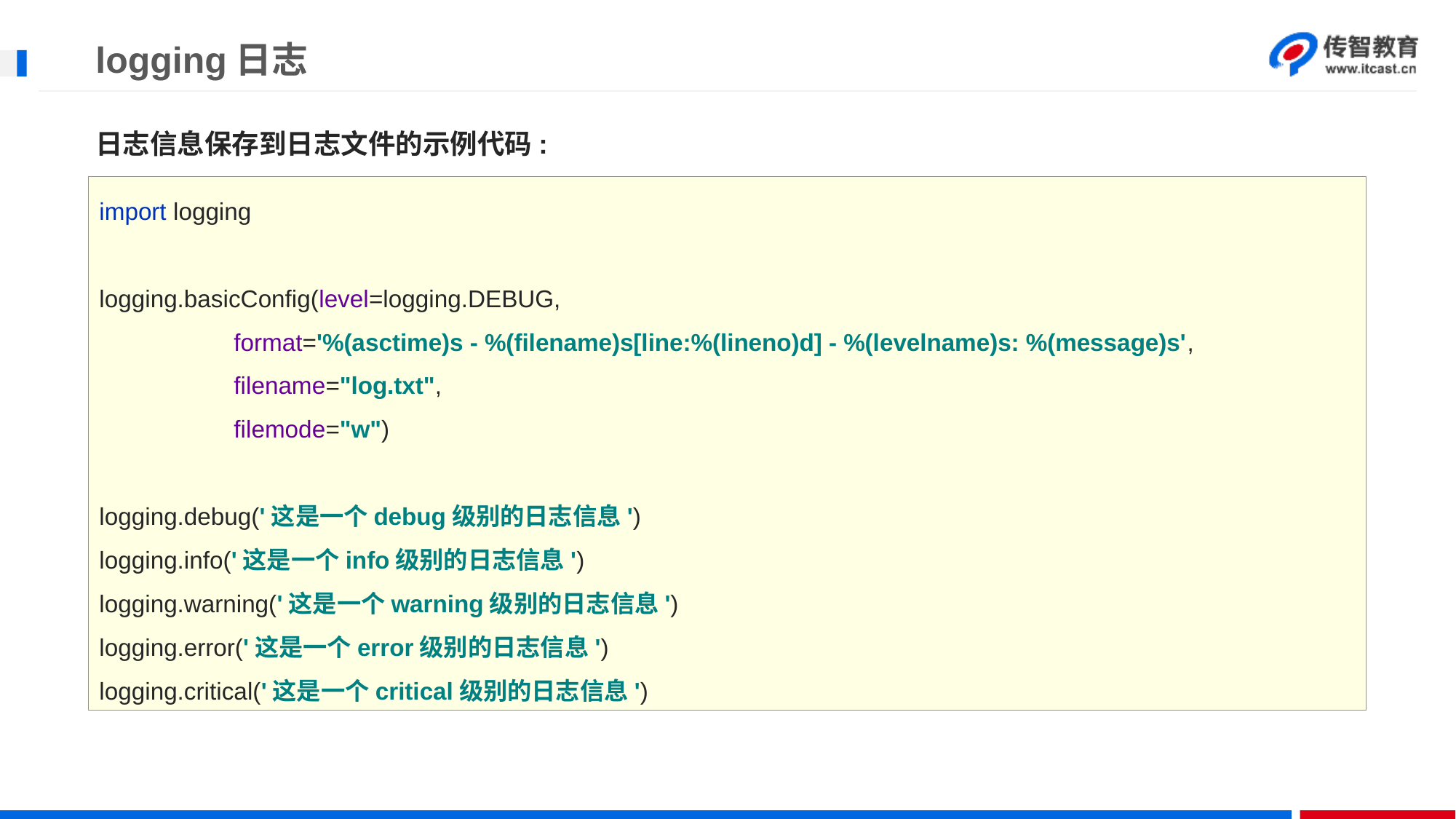

# logging日志
日志信息保存到日志文件的示例代码:
import logging
logging.basicConfig(level=logging.DEBUG,
                    format='%(asctime)s - %(filename)s[line:%(lineno)d] - %(levelname)s: %(message)s',
                    filename="log.txt",
                    filemode="w")
logging.debug('这是一个debug级别的日志信息')
logging.info('这是一个info级别的日志信息')
logging.warning('这是一个warning级别的日志信息')
logging.error('这是一个error级别的日志信息')
logging.critical('这是一个critical级别的日志信息')